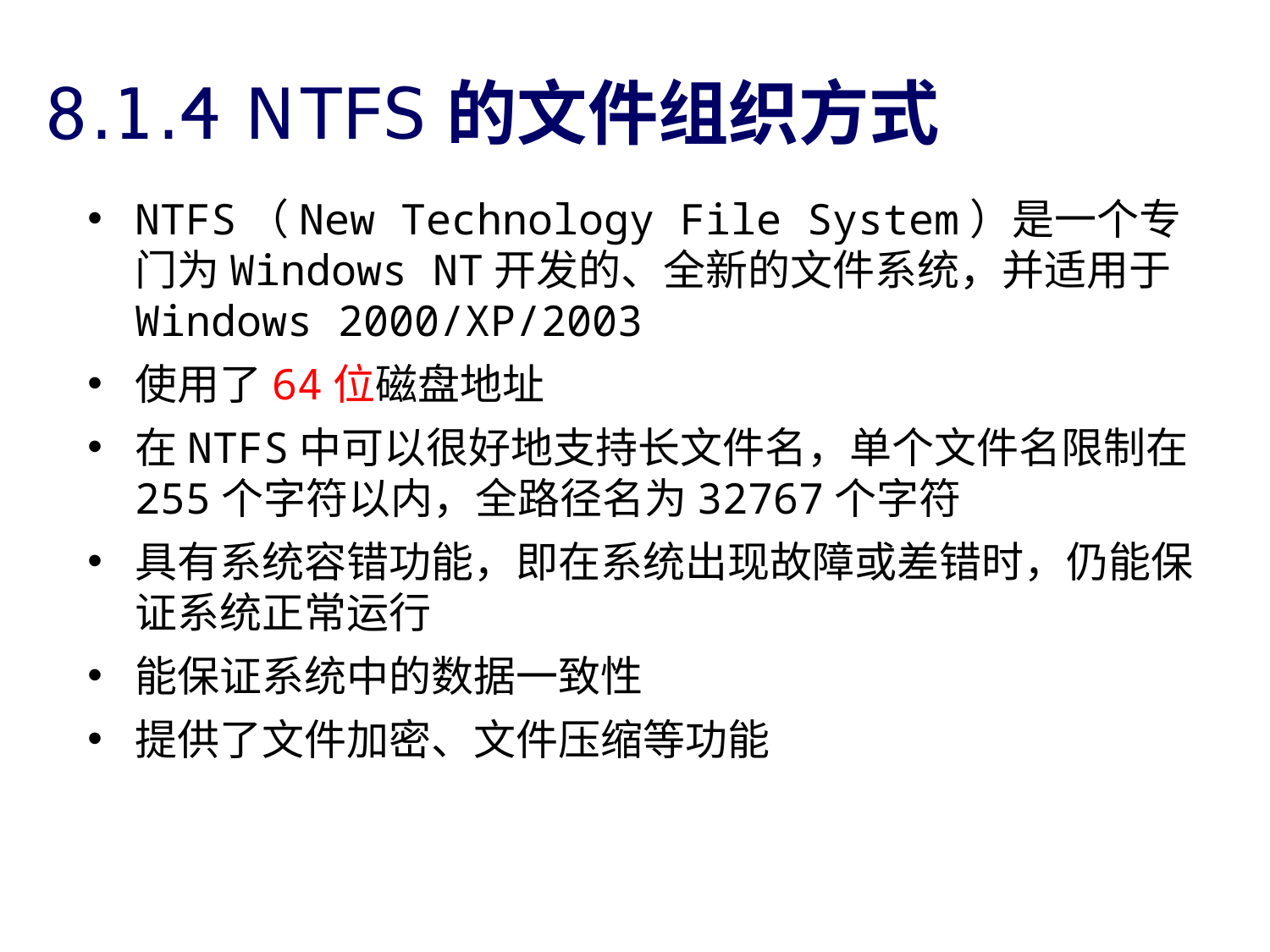

8.1.4 NTFS的文件组织方式
NTFS（New Technology File System）是一个专门为Windows NT开发的、全新的文件系统，并适用于Windows 2000/XP/2003
使用了64位磁盘地址
在NTFS中可以很好地支持长文件名，单个文件名限制在255个字符以内，全路径名为32767个字符
具有系统容错功能，即在系统出现故障或差错时，仍能保证系统正常运行
能保证系统中的数据一致性
提供了文件加密、文件压缩等功能